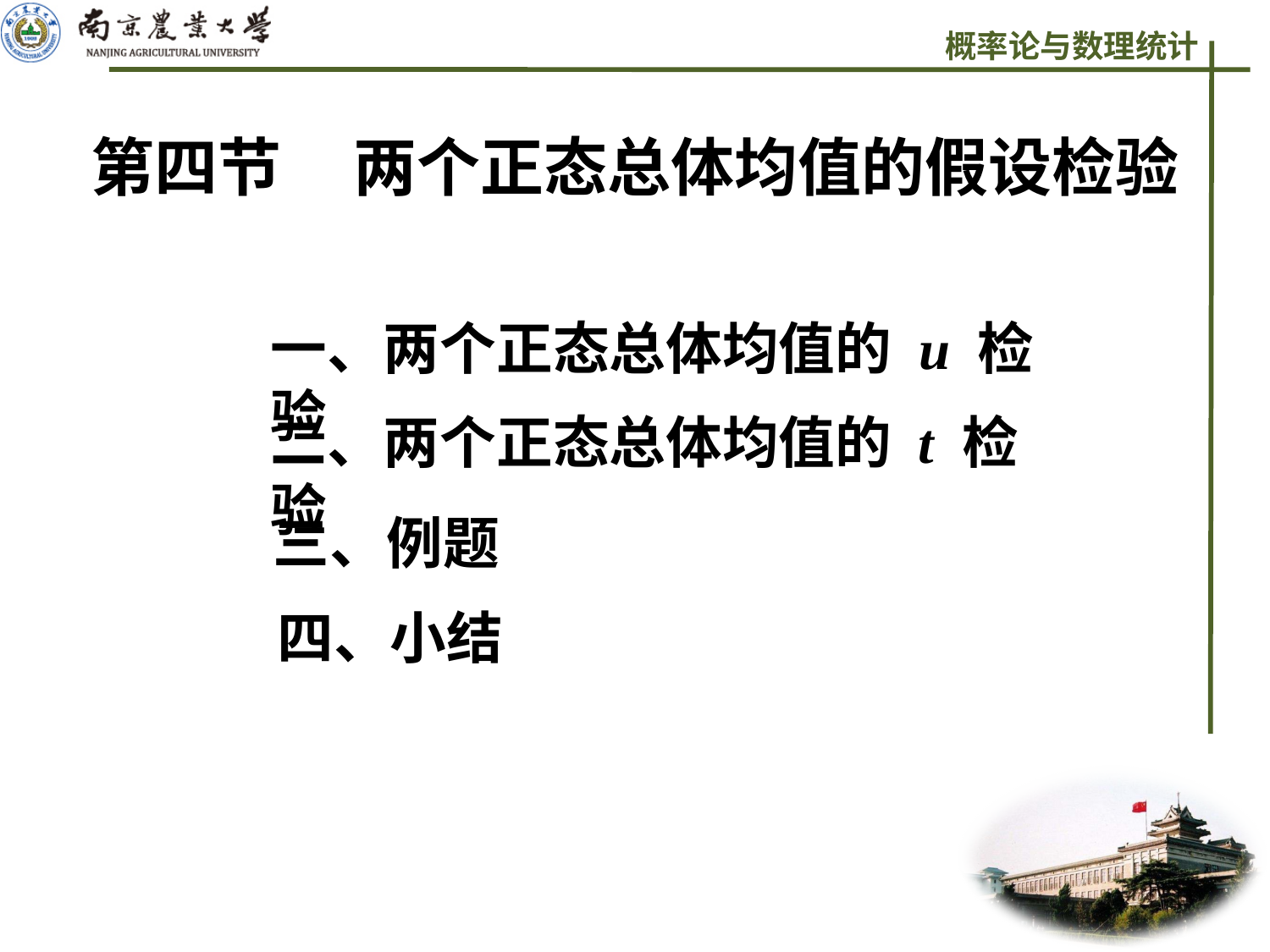

# 第四节     两个正态总体均值的假设检验
一、两个正态总体均值的 u 检验
二、两个正态总体均值的 t 检验
三、例题
四、小结